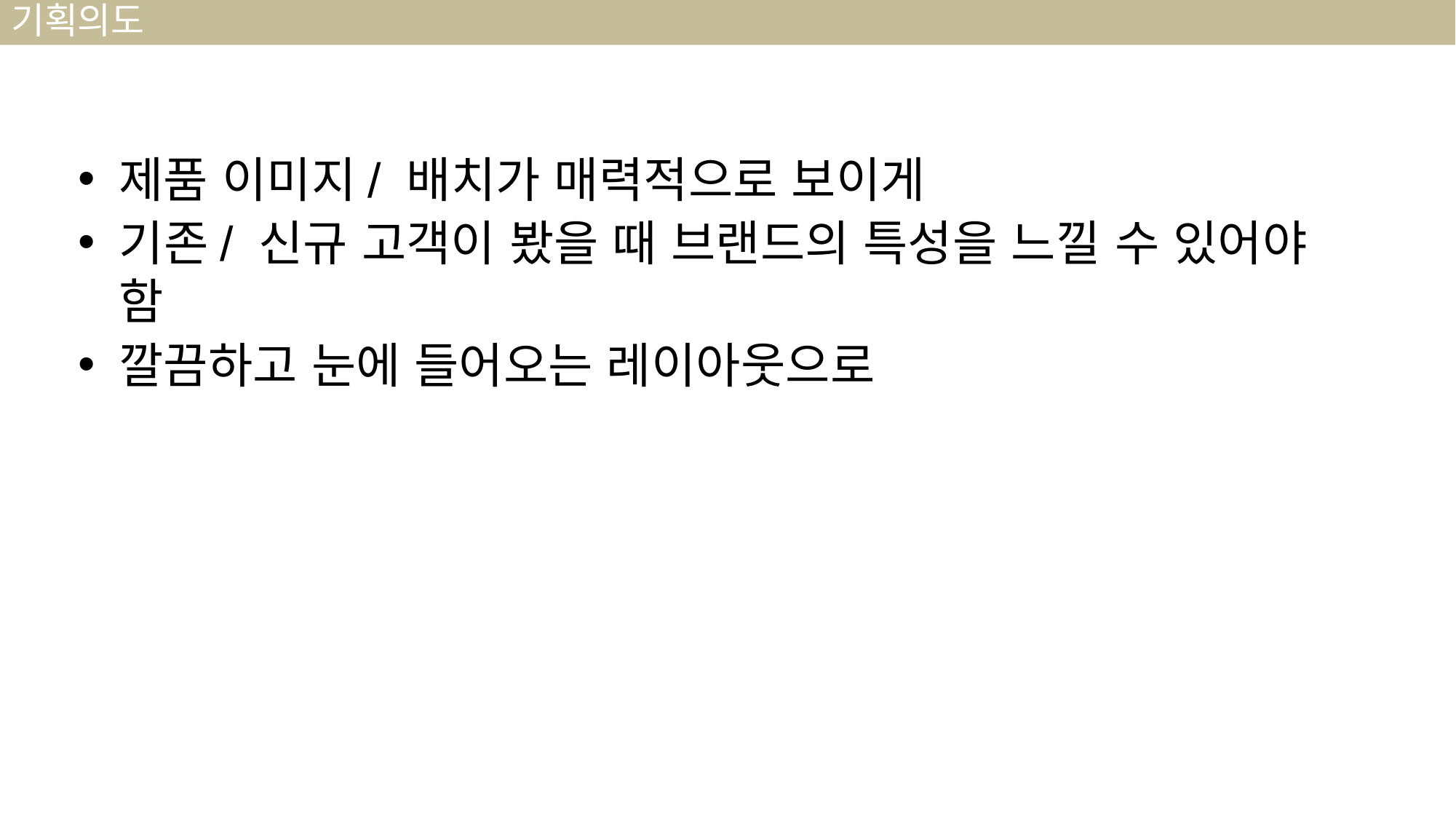

기획의도
제품 이미지/ 배치가 매력적으로 보이게
기존/ 신규 고객이 봤을 때 브랜드의 특성을 느낄 수 있어야 함
깔끔하고 눈에 들어오는 레이아웃으로